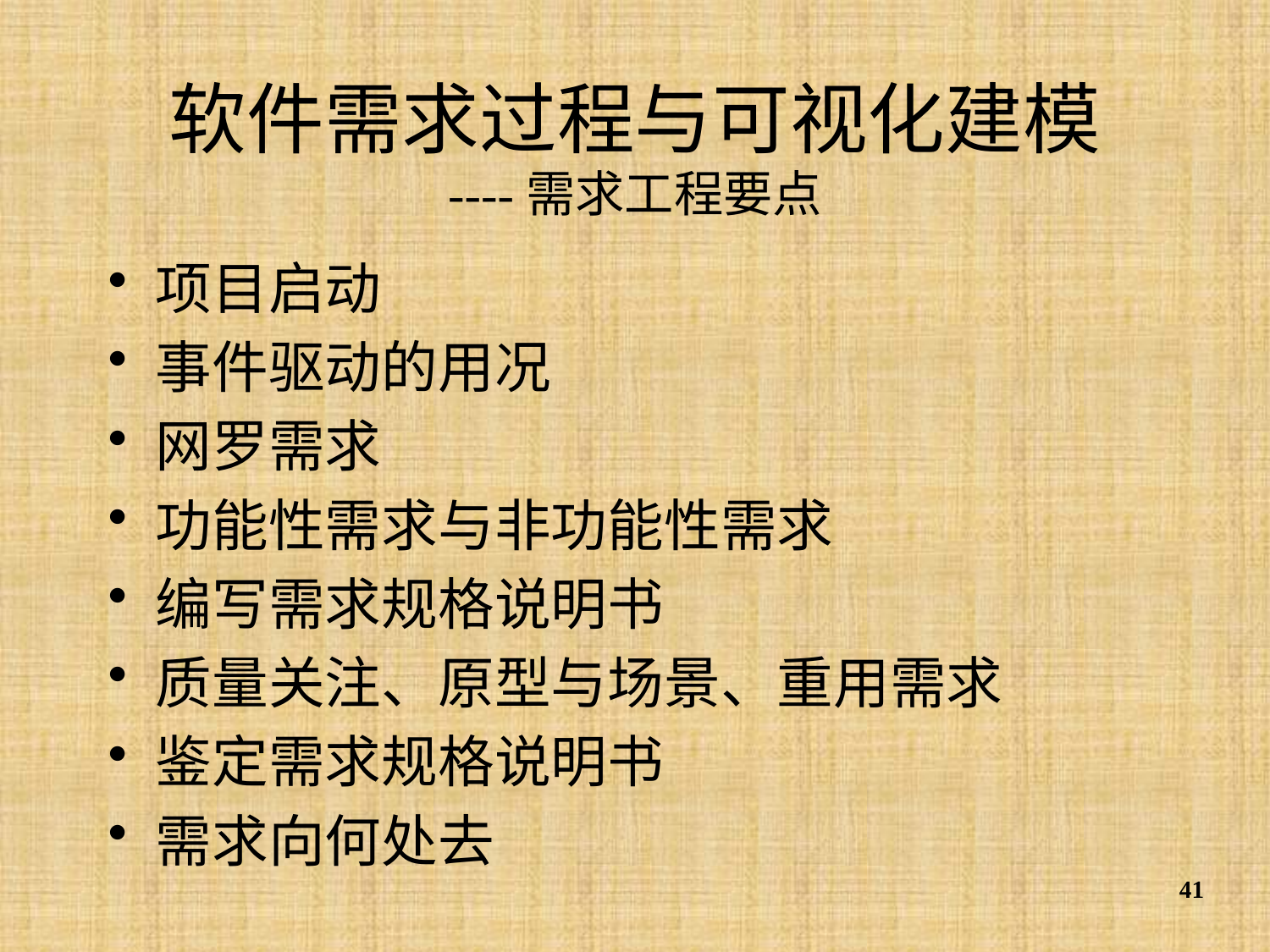

# 软件需求过程与可视化建模 ----需求工程要点
项目启动
事件驱动的用况
网罗需求
功能性需求与非功能性需求
编写需求规格说明书
质量关注、原型与场景、重用需求
鉴定需求规格说明书
需求向何处去
41